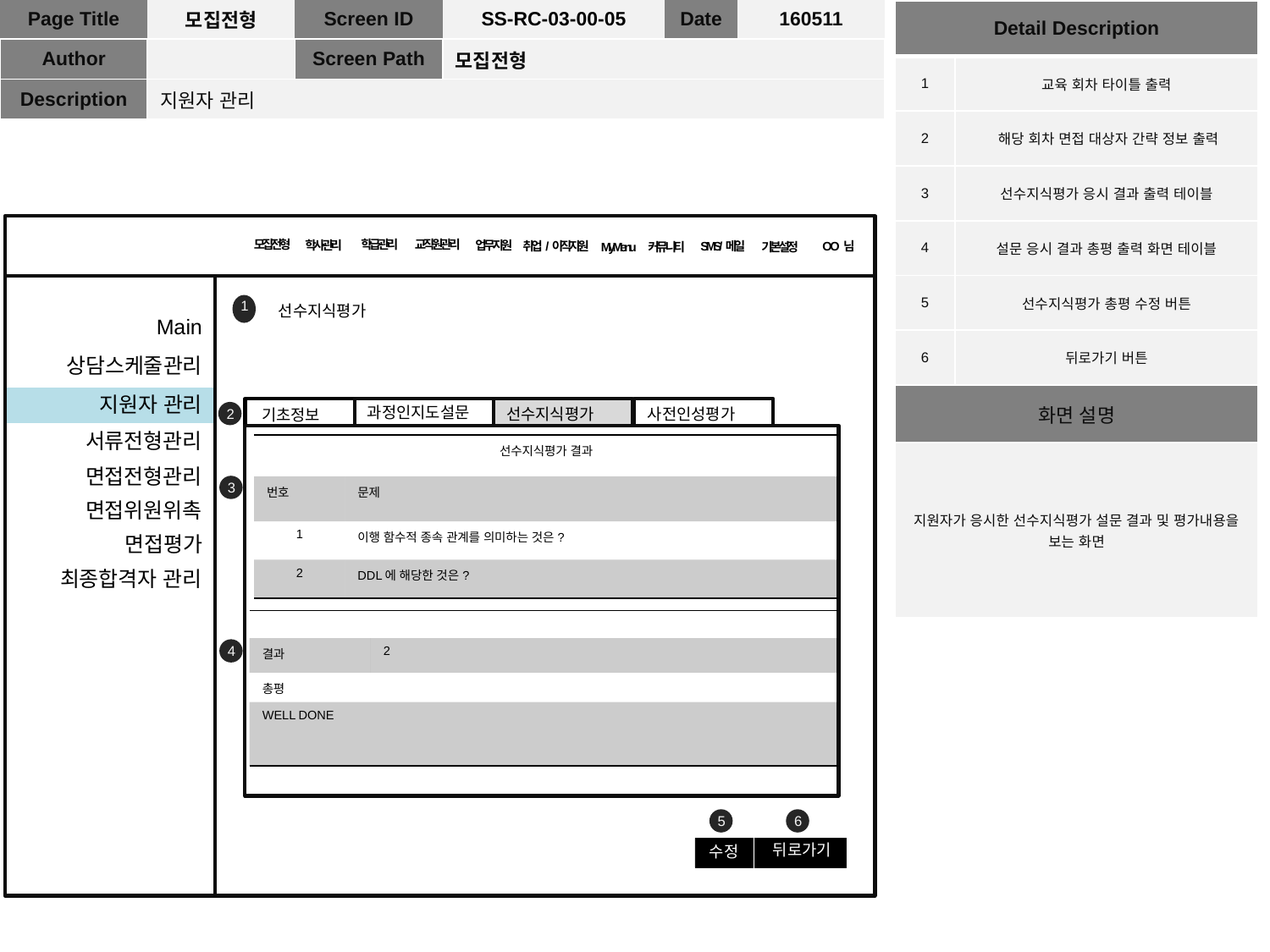

| Page Title | 모집전형 | Screen ID | SS-RC-03-00-05 | Date | 160511 |
| --- | --- | --- | --- | --- | --- |
| Author |  | Screen Path | 모집전형 |  |  |
| Description | 지원자 관리 |  |  |  |  |
| Detail Description |  |
| --- | --- |
| 1 | 교육 회차 타이틀 출력 |
| 2 | 해당 회차 면접 대상자 간략 정보 출력 |
| 3 | 선수지식평가 응시 결과 출력 테이블 |
| 4 | 설문 응시 결과 총평 출력 화면 테이블 |
| 5 | 선수지식평가 총평 수정 버튼 |
| 6 | 뒤로가기 버튼 |
| 화면 설명 |  |
| 지원자가 응시한 선수지식평가 설문 결과 및 평가내용을 보는 화면 |  |

모집전형
학급관리
교직원관리
업무지원
학사관리
취업/이직지원
SMS/메일
O O 님
커뮤니티
기본설정
MyMenu

1

선수지식평가
Main
상담스케줄관리
지원자 관리

과정인지도설문
선수지식평가
사전인성평가
2

기초정보

서류전형관리

| 선수지식평가 결과 |  |
| --- | --- |
| 번호 | 문제 |
| 1 | 이행 함수적 종속 관계를 의미하는 것은? |
| 2 | DDL에 해당한 것은? |
면접전형관리
3

면접위원위촉
면접평가
최종합격자 관리
|  |  |
| --- | --- |
| 결과 | 2 |
| 총평 |  |
| WELL DONE |  |
4

5

6

뒤로가기
수정